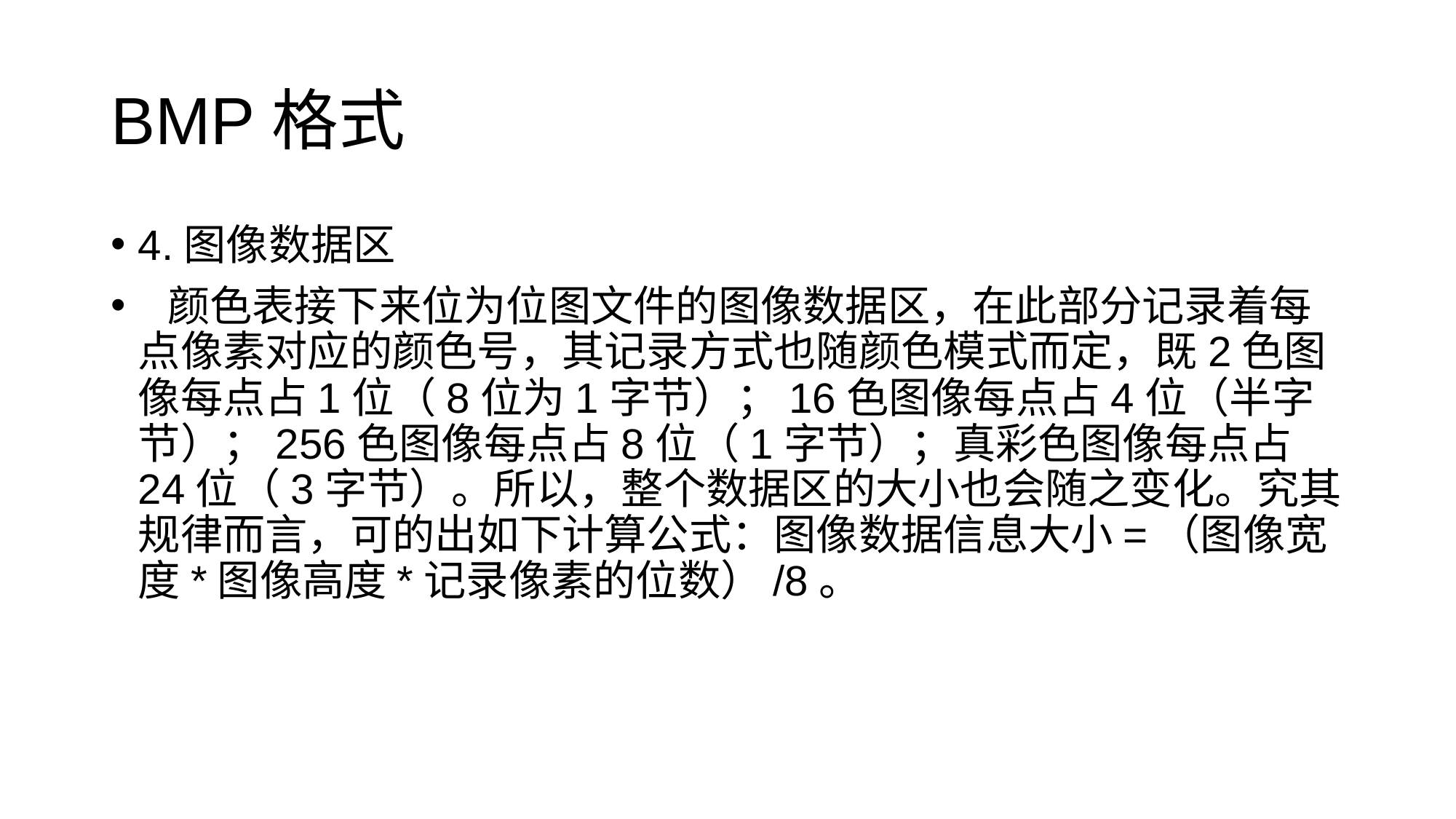

# BMP格式
4.图像数据区
  颜色表接下来位为位图文件的图像数据区，在此部分记录着每点像素对应的颜色号，其记录方式也随颜色模式而定，既2色图像每点占1位（8位为1字节）；16色图像每点占4位（半字节）；256色图像每点占8位（1字节）；真彩色图像每点占24位（3字节）。所以，整个数据区的大小也会随之变化。究其规律而言，可的出如下计算公式：图像数据信息大小=（图像宽度*图像高度*记录像素的位数）/8。